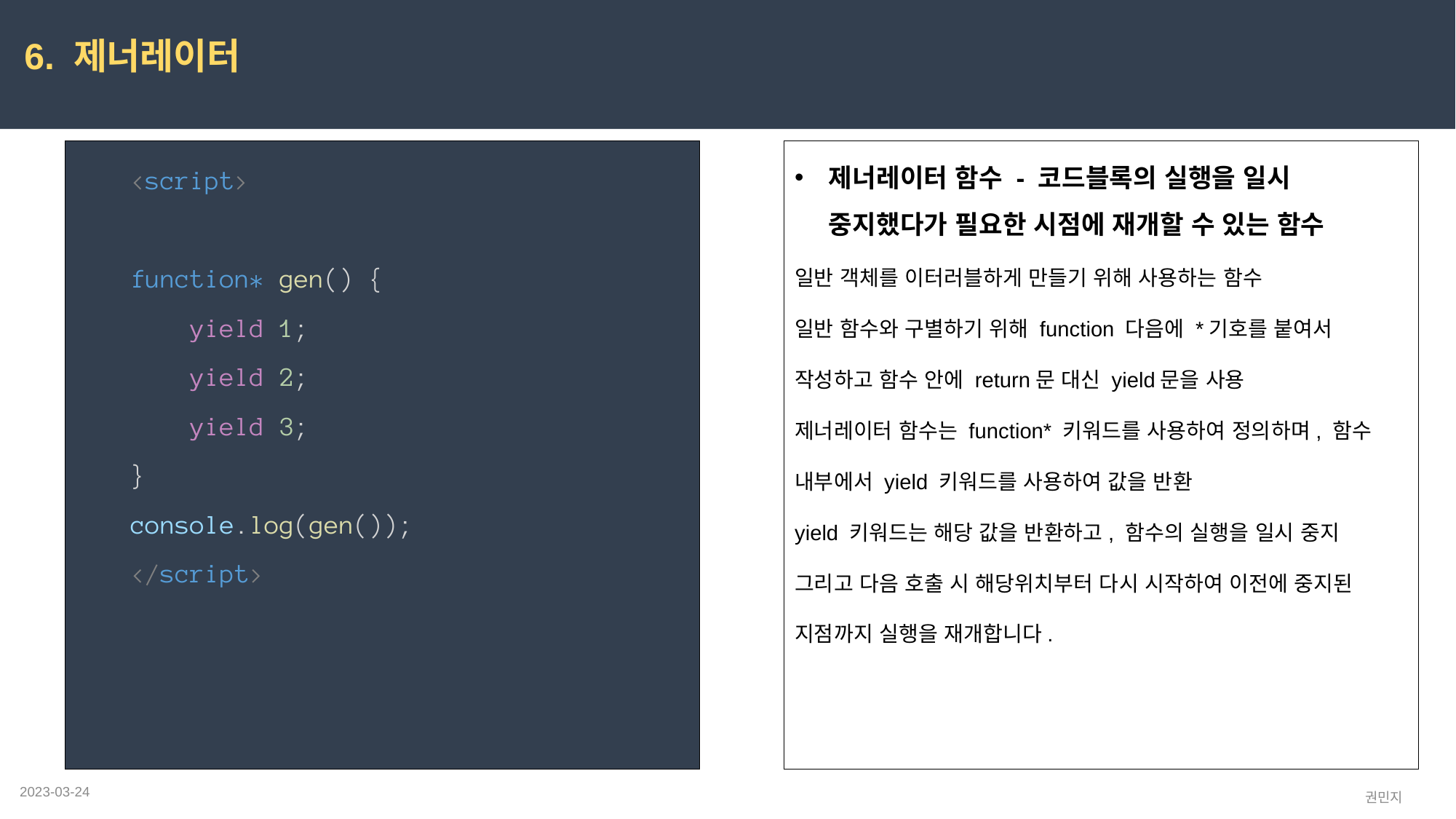

6. 제너레이터
<script>
function* gen() {
    yield 1;
    yield 2;
    yield 3;
}
console.log(gen());
</script>
제너레이터 함수 - 코드블록의 실행을 일시 중지했다가 필요한 시점에 재개할 수 있는 함수
일반 객체를 이터러블하게 만들기 위해 사용하는 함수
일반 함수와 구별하기 위해 function 다음에 *기호를 붙여서 작성하고 함수 안에 return문 대신 yield문을 사용
제너레이터 함수는 function* 키워드를 사용하여 정의하며, 함수 내부에서 yield 키워드를 사용하여 값을 반환
yield 키워드는 해당 값을 반환하고, 함수의 실행을 일시 중지
그리고 다음 호출 시 해당위치부터 다시 시작하여 이전에 중지된 지점까지 실행을 재개합니다.
2023-03-24
권민지